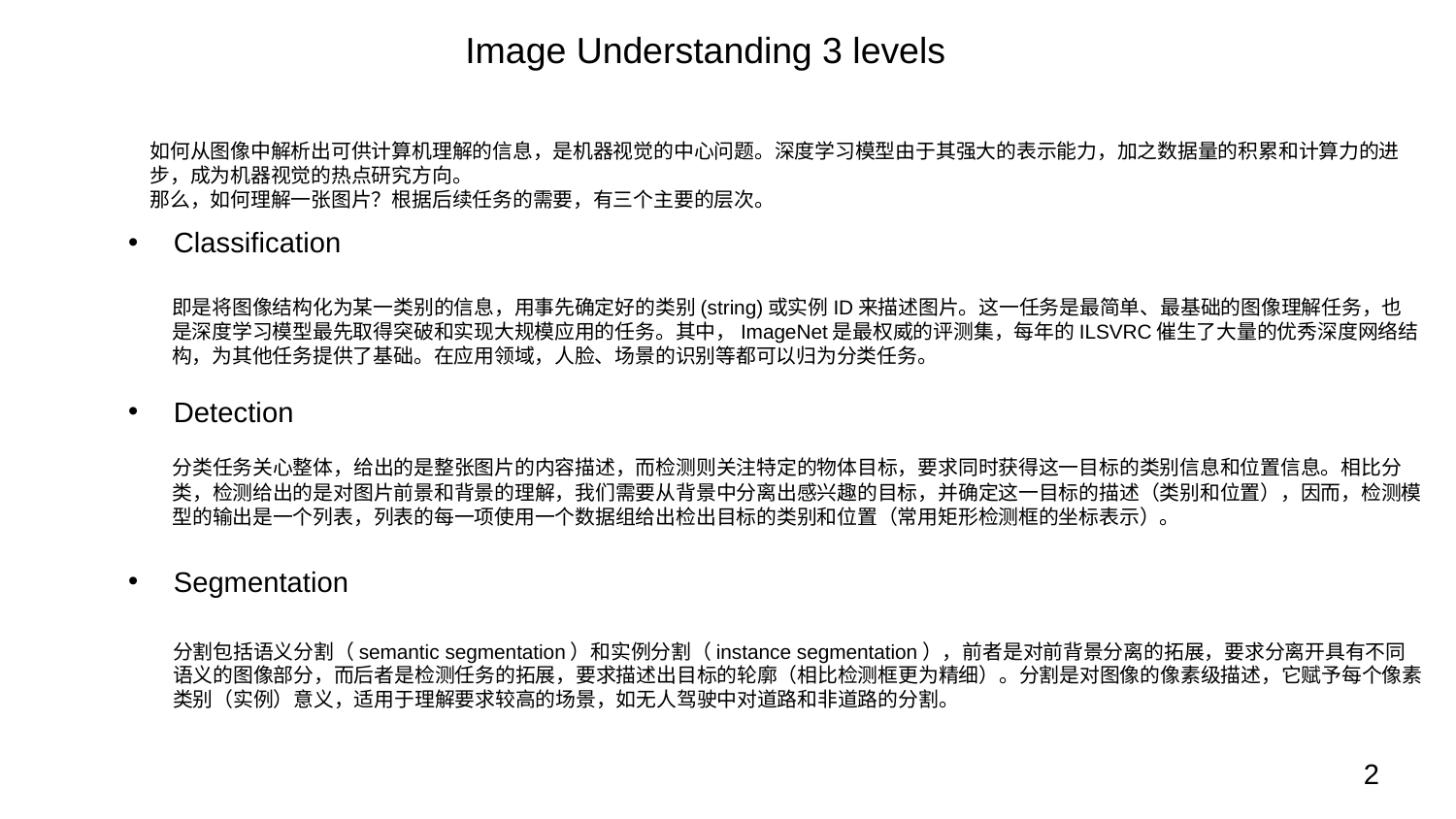

Image Understanding 3 levels
如何从图像中解析出可供计算机理解的信息，是机器视觉的中心问题。深度学习模型由于其强大的表示能力，加之数据量的积累和计算力的进步，成为机器视觉的热点研究方向。
那么，如何理解一张图片？根据后续任务的需要，有三个主要的层次。

Classification

Detection

Segmentation

即是将图像结构化为某一类别的信息，用事先确定好的类别(string)或实例ID来描述图片。这一任务是最简单、最基础的图像理解任务，也是深度学习模型最先取得突破和实现大规模应用的任务。其中，ImageNet是最权威的评测集，每年的ILSVRC催生了大量的优秀深度网络结构，为其他任务提供了基础。在应用领域，人脸、场景的识别等都可以归为分类任务。
分类任务关心整体，给出的是整张图片的内容描述，而检测则关注特定的物体目标，要求同时获得这一目标的类别信息和位置信息。相比分类，检测给出的是对图片前景和背景的理解，我们需要从背景中分离出感兴趣的目标，并确定这一目标的描述（类别和位置），因而，检测模型的输出是一个列表，列表的每一项使用一个数据组给出检出目标的类别和位置（常用矩形检测框的坐标表示）。
分割包括语义分割（semantic segmentation）和实例分割（instance segmentation），前者是对前背景分离的拓展，要求分离开具有不同语义的图像部分，而后者是检测任务的拓展，要求描述出目标的轮廓（相比检测框更为精细）。分割是对图像的像素级描述，它赋予每个像素类别（实例）意义，适用于理解要求较高的场景，如无人驾驶中对道路和非道路的分割。
2